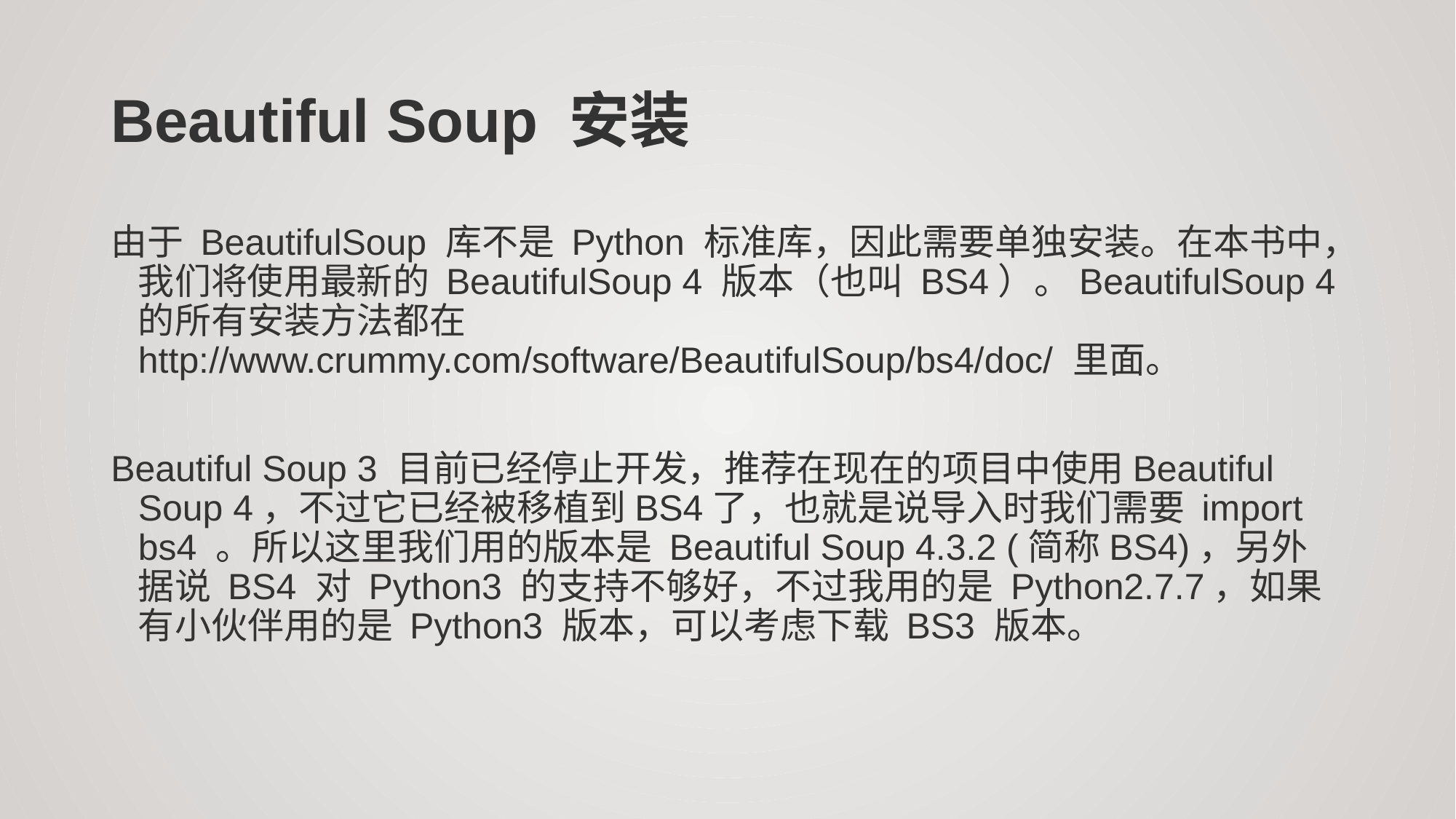

# Beautiful Soup 安装
由于 BeautifulSoup 库不是 Python 标准库，因此需要单独安装。在本书中，我们将使用最新的 BeautifulSoup 4 版本（也叫 BS4）。BeautifulSoup 4 的所有安装方法都在 http://www.crummy.com/software/BeautifulSoup/bs4/doc/ 里面。

Beautiful Soup 3 目前已经停止开发，推荐在现在的项目中使用Beautiful Soup 4，不过它已经被移植到BS4了，也就是说导入时我们需要 import bs4 。所以这里我们用的版本是 Beautiful Soup 4.3.2 (简称BS4)，另外据说 BS4 对 Python3 的支持不够好，不过我用的是 Python2.7.7，如果有小伙伴用的是 Python3 版本，可以考虑下载 BS3 版本。